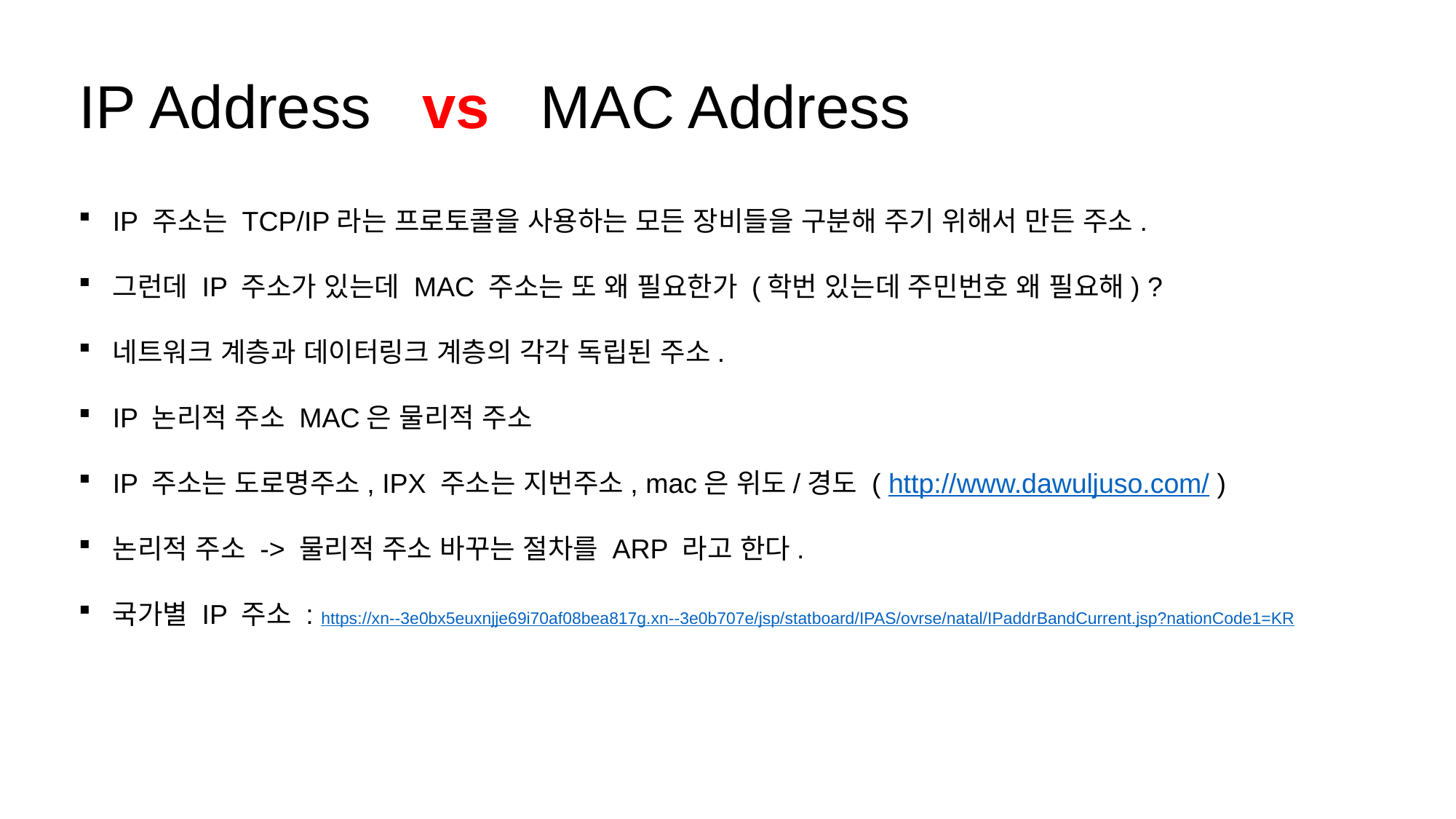

# IP Address   vs   MAC Address
IP 주소는 TCP/IP라는 프로토콜을 사용하는 모든 장비들을 구분해 주기 위해서 만든 주소.

그런데 IP 주소가 있는데 MAC 주소는 또 왜 필요한가 (학번 있는데 주민번호 왜 필요해) ?

네트워크 계층과 데이터링크 계층의 각각 독립된 주소.

IP 논리적 주소 MAC은 물리적 주소

IP 주소는 도로명주소, IPX 주소는 지번주소, mac은 위도/경도 ( http://www.dawuljuso.com/ )

논리적 주소 -> 물리적 주소 바꾸는 절차를 ARP 라고 한다.

국가별 IP 주소 : https://xn--3e0bx5euxnjje69i70af08bea817g.xn--3e0b707e/jsp/statboard/IPAS/ovrse/natal/IPaddrBandCurrent.jsp?nationCode1=KR